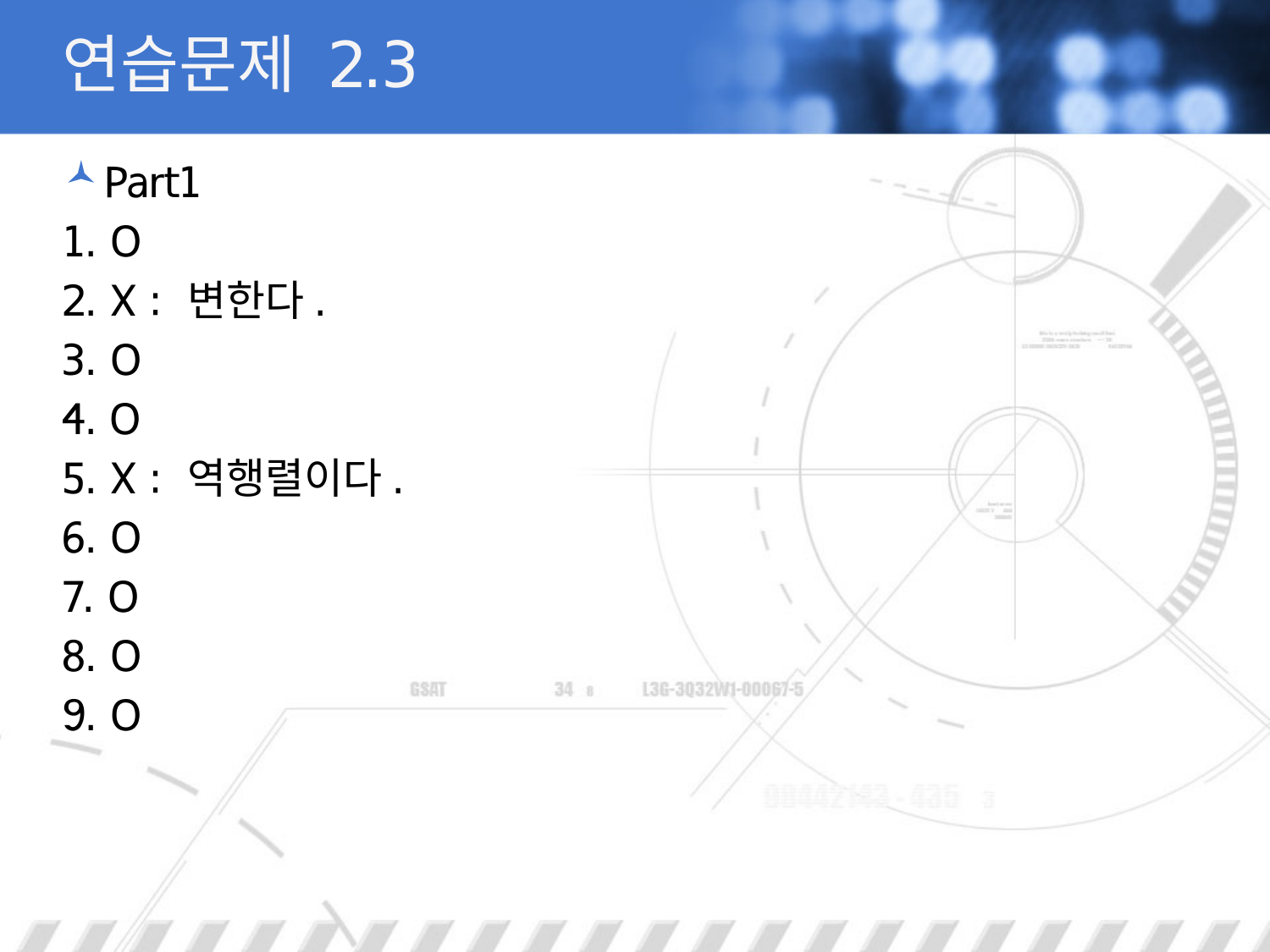

# 연습문제 2.3
Part1
1. O
2. X : 변한다.
3. O
4. O
5. X : 역행렬이다.
6. O
7. O
8. O
9. O